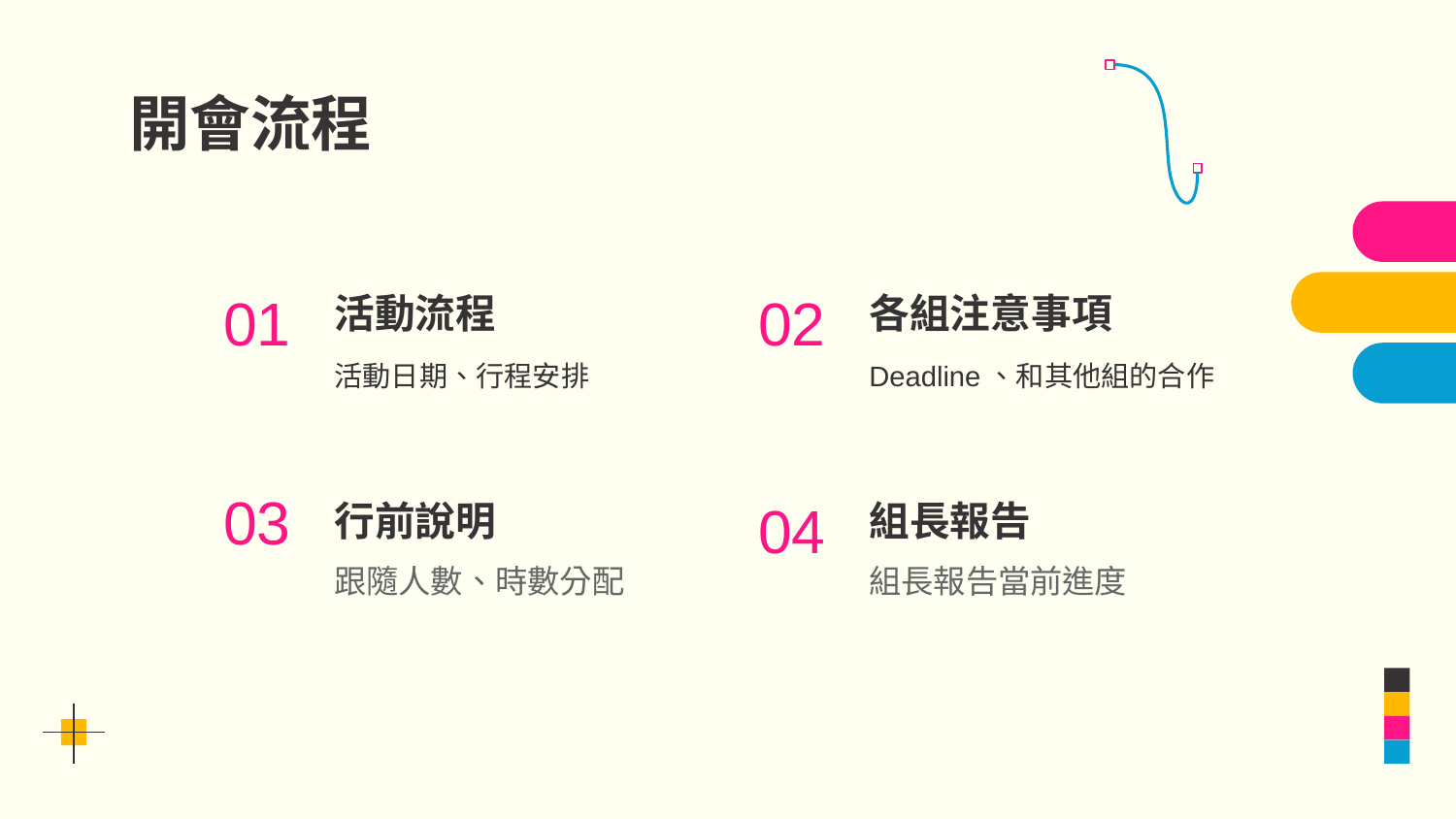

# 開會流程
01
02
活動流程
各組注意事項
活動日期、行程安排
Deadline、和其他組的合作
03
04
行前說明
組長報告
跟隨人數、時數分配
組長報告當前進度